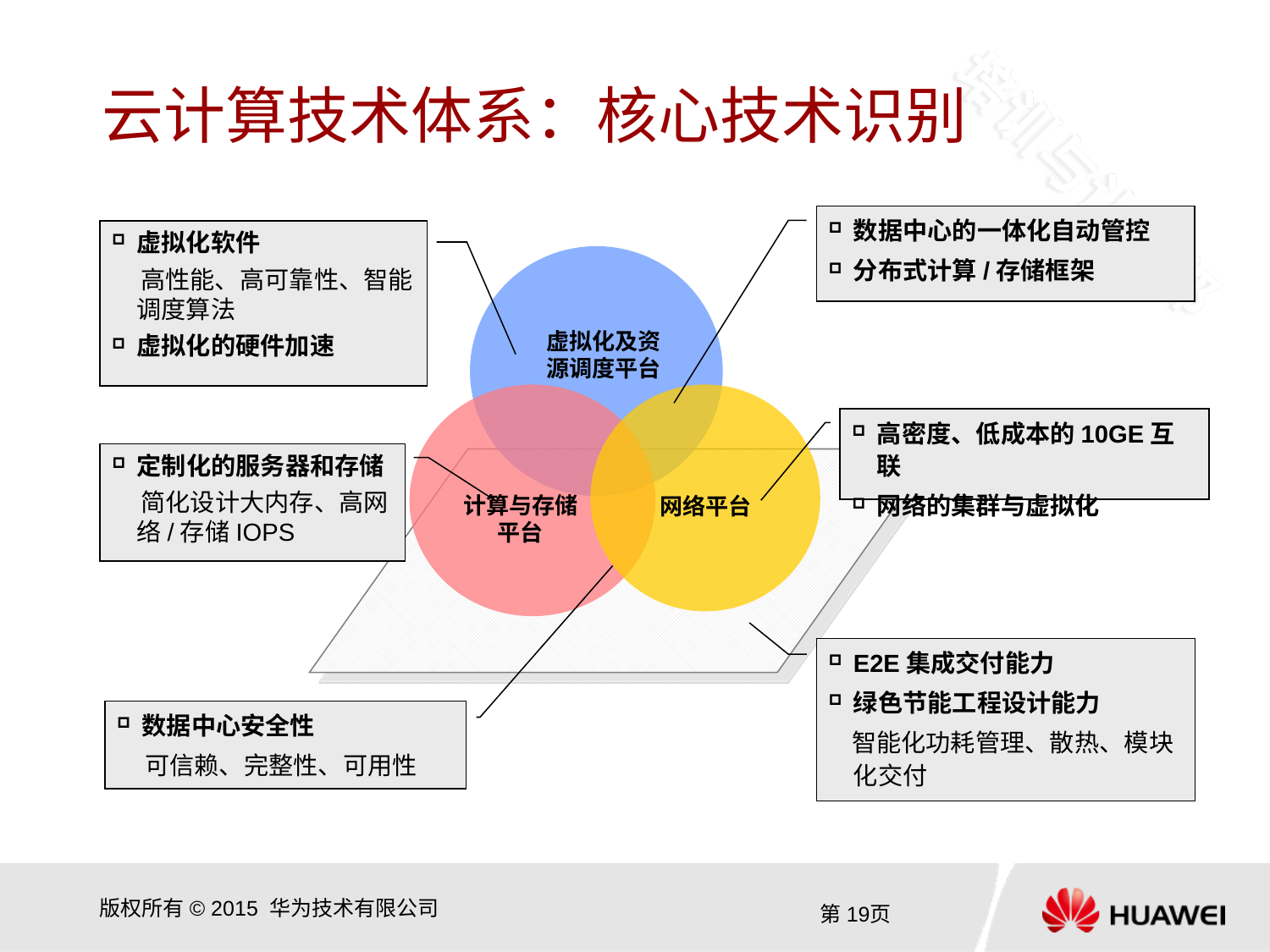

# 云计算技术体系：核心技术识别
数据中心的一体化自动管控
分布式计算/存储框架
虚拟化软件
    高性能、高可靠性、智能调度算法
虚拟化的硬件加速

虚拟化及资源调度平台

计算与存储平台
网络平台
高密度、低成本的10GE互联
网络的集群与虚拟化
定制化的服务器和存储
    简化设计大内存、高网络/存储IOPS

E2E集成交付能力
绿色节能工程设计能力
   智能化功耗管理、散热、模块化交付
数据中心安全性
    可信赖、完整性、可用性